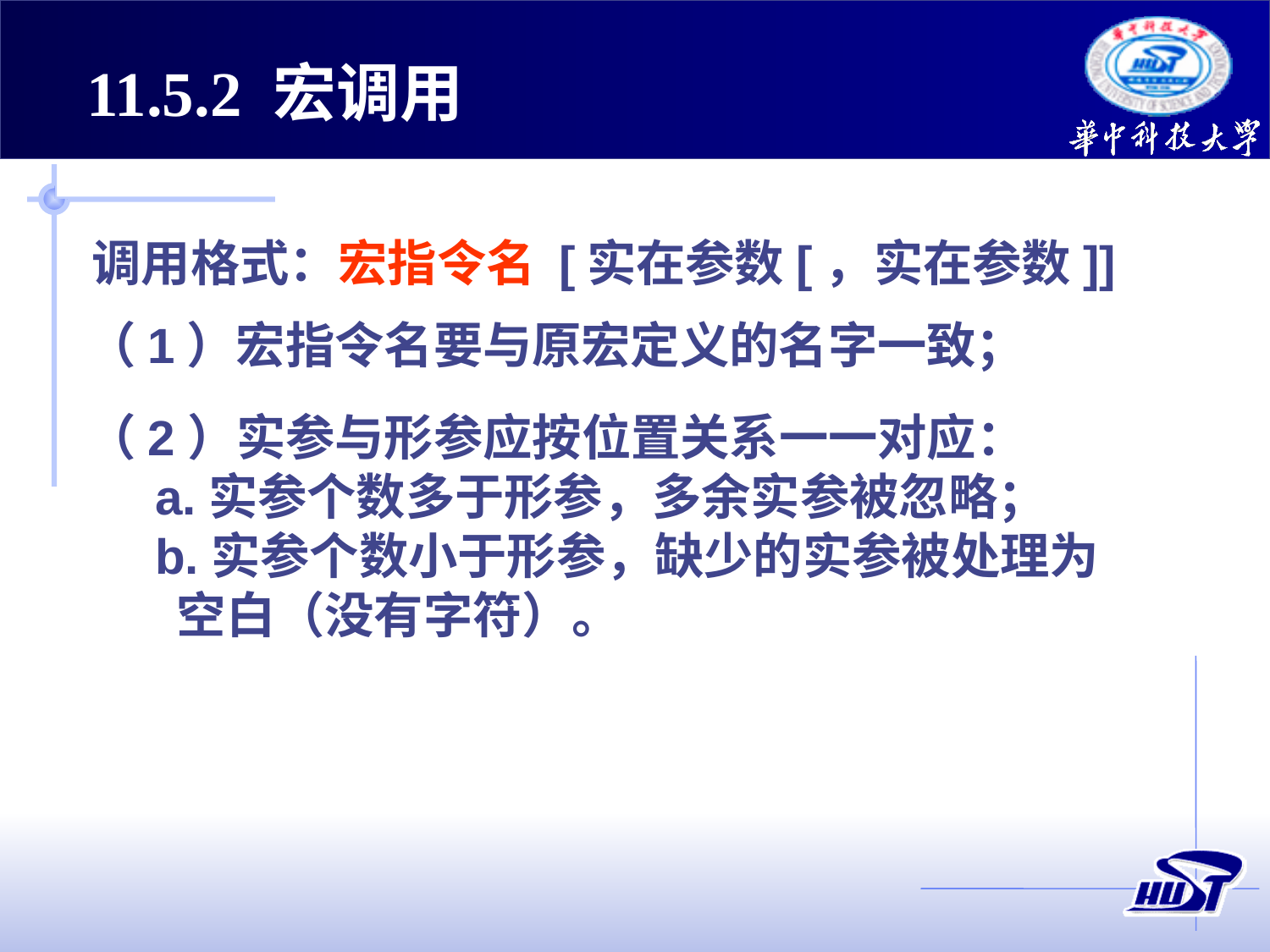

11.5.2 宏调用
调用格式：宏指令名 [实在参数[，实在参数]]
（1）宏指令名要与原宏定义的名字一致；
（2）实参与形参应按位置关系一一对应：
     a.实参个数多于形参，多余实参被忽略；
     b.实参个数小于形参，缺少的实参被处理为
       空白（没有字符）。